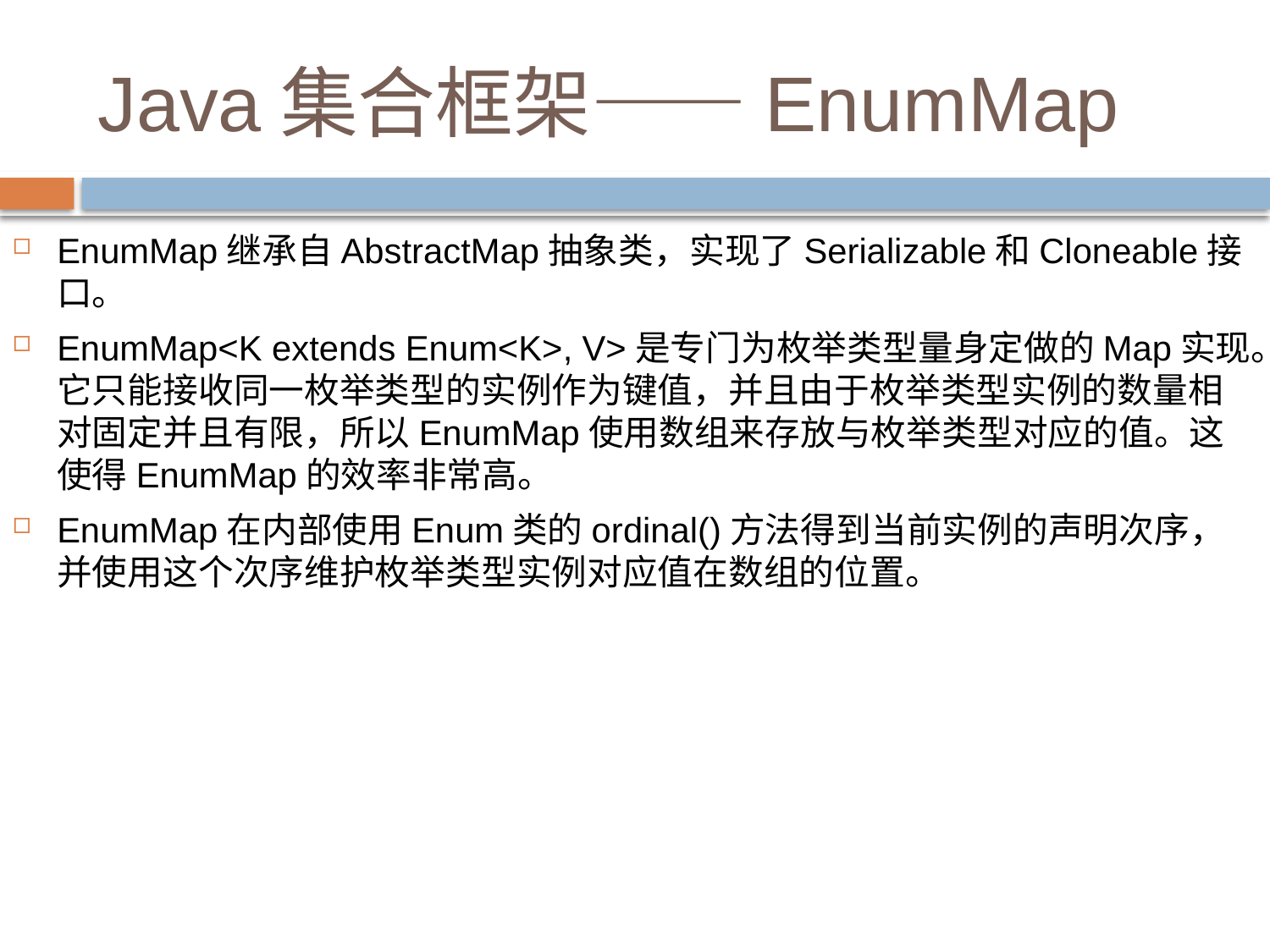

# Java集合框架——EnumMap
EnumMap继承自AbstractMap抽象类，实现了Serializable和Cloneable接口。
EnumMap<K extends Enum<K>, V>是专门为枚举类型量身定做的Map实现。它只能接收同一枚举类型的实例作为键值，并且由于枚举类型实例的数量相对固定并且有限，所以EnumMap使用数组来存放与枚举类型对应的值。这使得EnumMap的效率非常高。
EnumMap在内部使用Enum类的ordinal()方法得到当前实例的声明次序，并使用这个次序维护枚举类型实例对应值在数组的位置。